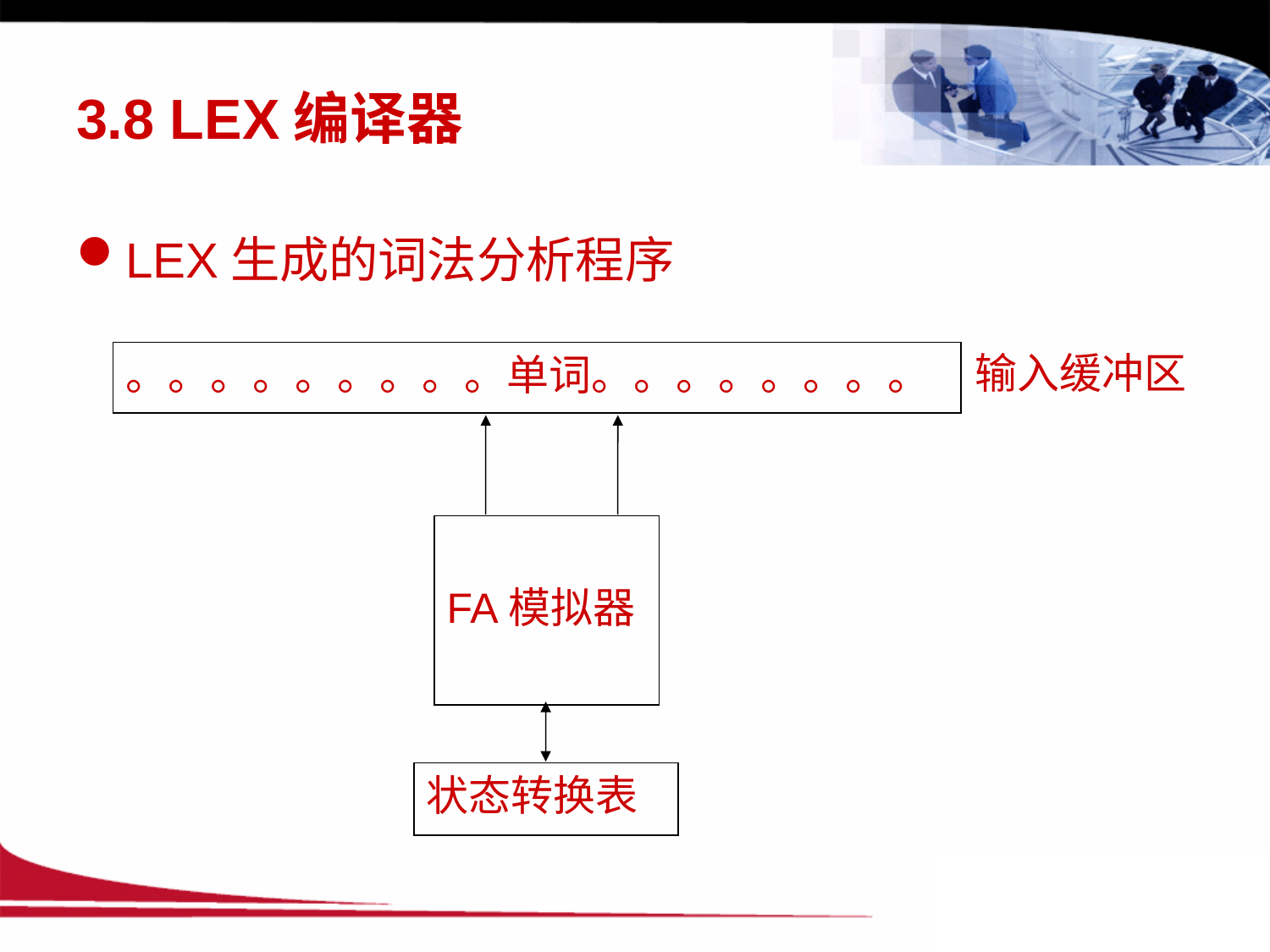

# 3.8 LEX编译器
LEX生成的词法分析程序
输入缓冲区
。。。。。。。。。单词。。。。。。。。

FA模拟器

状态转换表